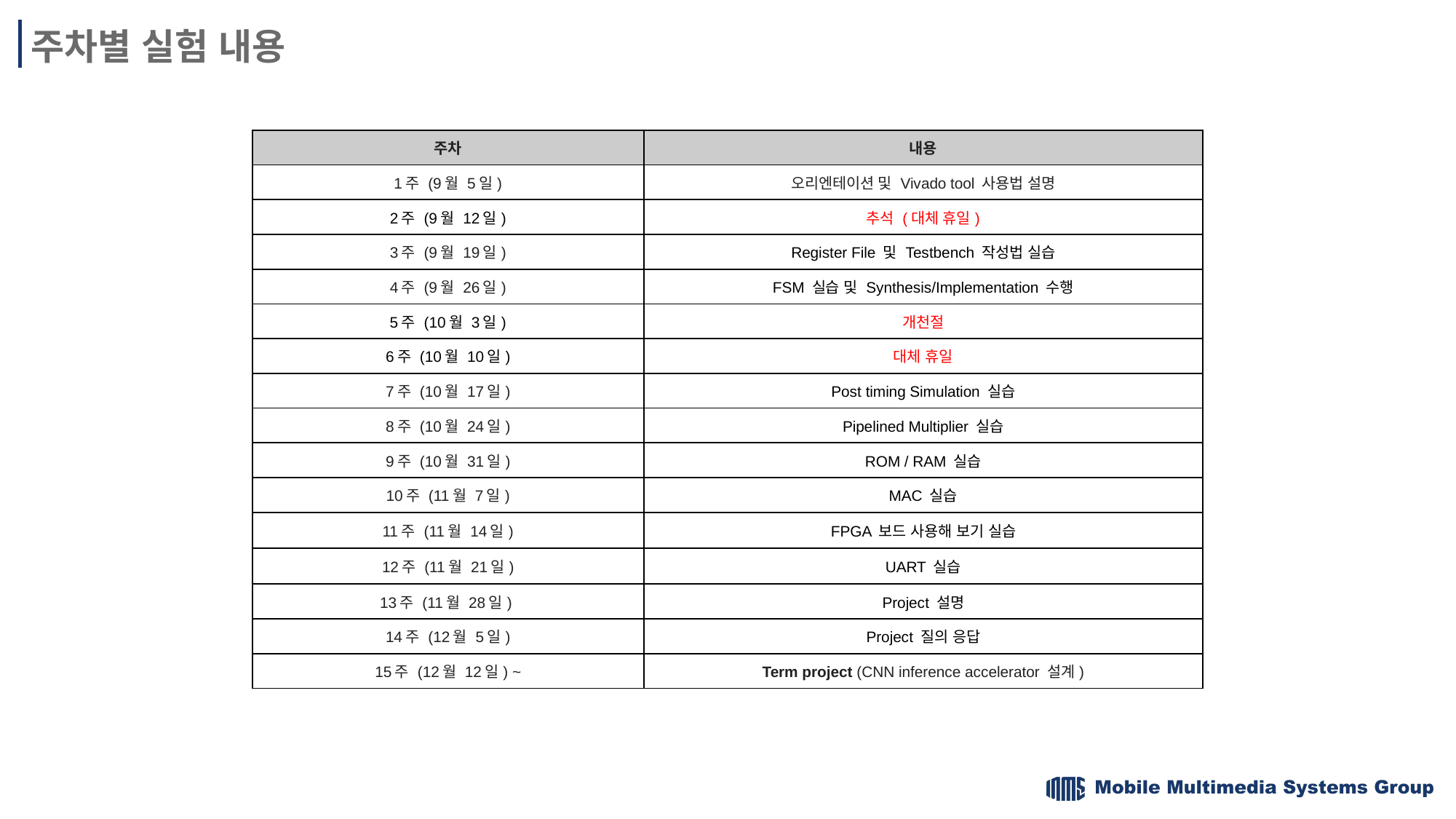

# 주차별 실험 내용
| 주차 | 내용 |
| --- | --- |
| 1주 (9월 5일) | 오리엔테이션 및 Vivado tool 사용법 설명 |
| 2주 (9월 12일) | 추석 (대체 휴일) |
| 3주 (9월 19일) | Register File 및 Testbench 작성법 실습 |
| 4주 (9월 26일) | FSM 실습 및 Synthesis/Implementation 수행 |
| 5주 (10월 3일) | 개천절 |
| 6주 (10월 10일) | 대체 휴일 |
| 7주 (10월 17일) | Post timing Simulation 실습 |
| 8주 (10월 24일) | Pipelined Multiplier 실습 |
| 9주 (10월 31일) | ROM / RAM 실습 |
| 10주 (11월 7일) | MAC 실습 |
| 11주 (11월 14일) | FPGA 보드 사용해 보기 실습 |
| 12주 (11월 21일) | UART 실습 |
| 13주 (11월 28일) | Project 설명 |
| 14주 (12월 5일) | Project 질의 응답 |
| 15주 (12월 12일) ~ | Term project (CNN inference accelerator 설계) |